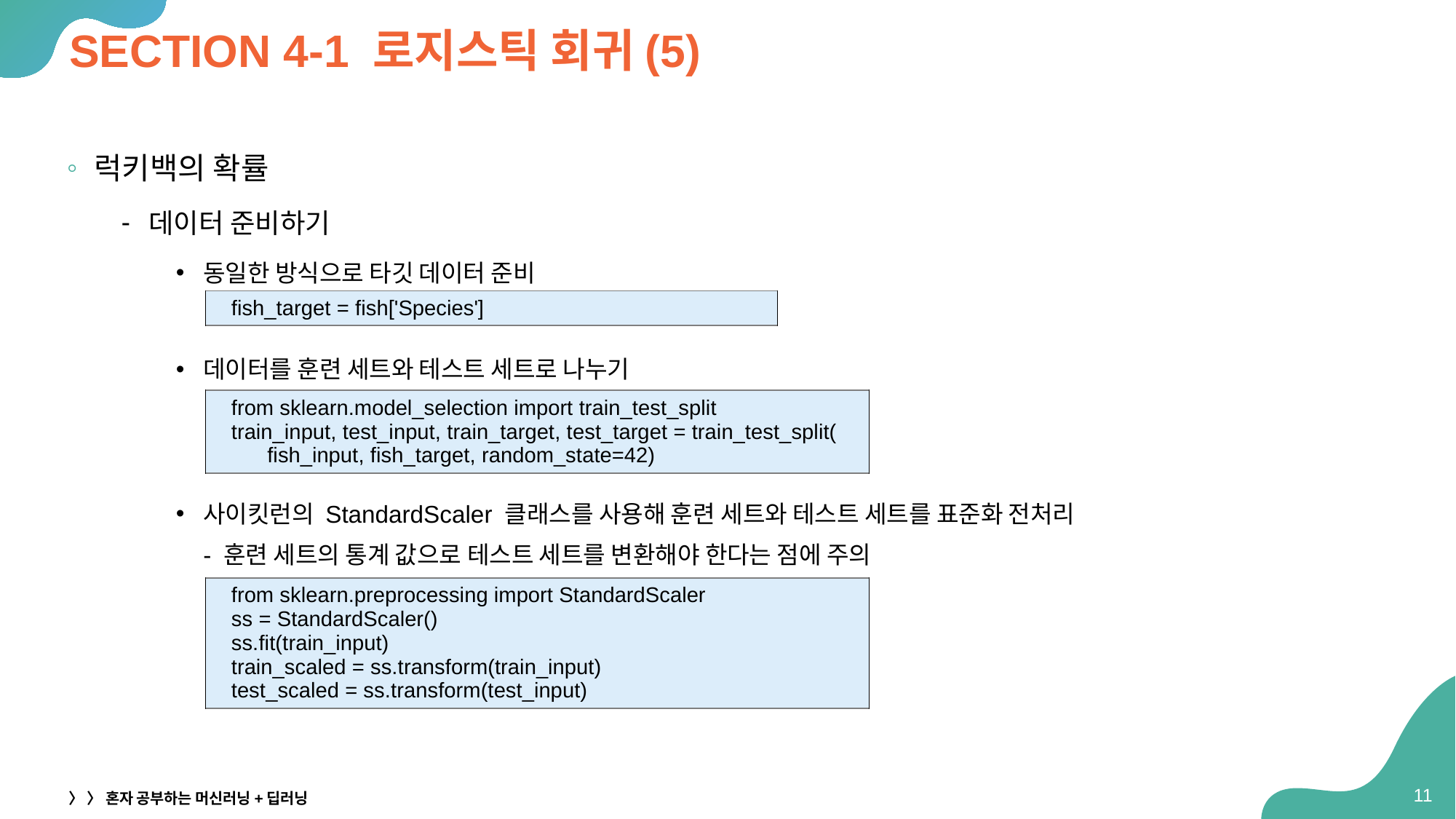

# SECTION 4-1 로지스틱 회귀(5)
럭키백의 확률
데이터 준비하기
동일한 방식으로 타깃 데이터 준비

데이터를 훈련 세트와 테스트 세트로 나누기

사이킷런의 StandardScaler 클래스를 사용해 훈련 세트와 테스트 세트를 표준화 전처리
- 훈련 세트의 통계 값으로 테스트 세트를 변환해야 한다는 점에 주의
| fish\_target = fish['Species'] |
| --- |
| from sklearn.model\_selection import train\_test\_split train\_input, test\_input, train\_target, test\_target = train\_test\_split( fish\_input, fish\_target, random\_state=42) |
| --- |
| from sklearn.preprocessing import StandardScaler ss = StandardScaler() ss.fit(train\_input) train\_scaled = ss.transform(train\_input) test\_scaled = ss.transform(test\_input) |
| --- |
11
〉 〉 혼자 공부하는 머신러닝+딥러닝